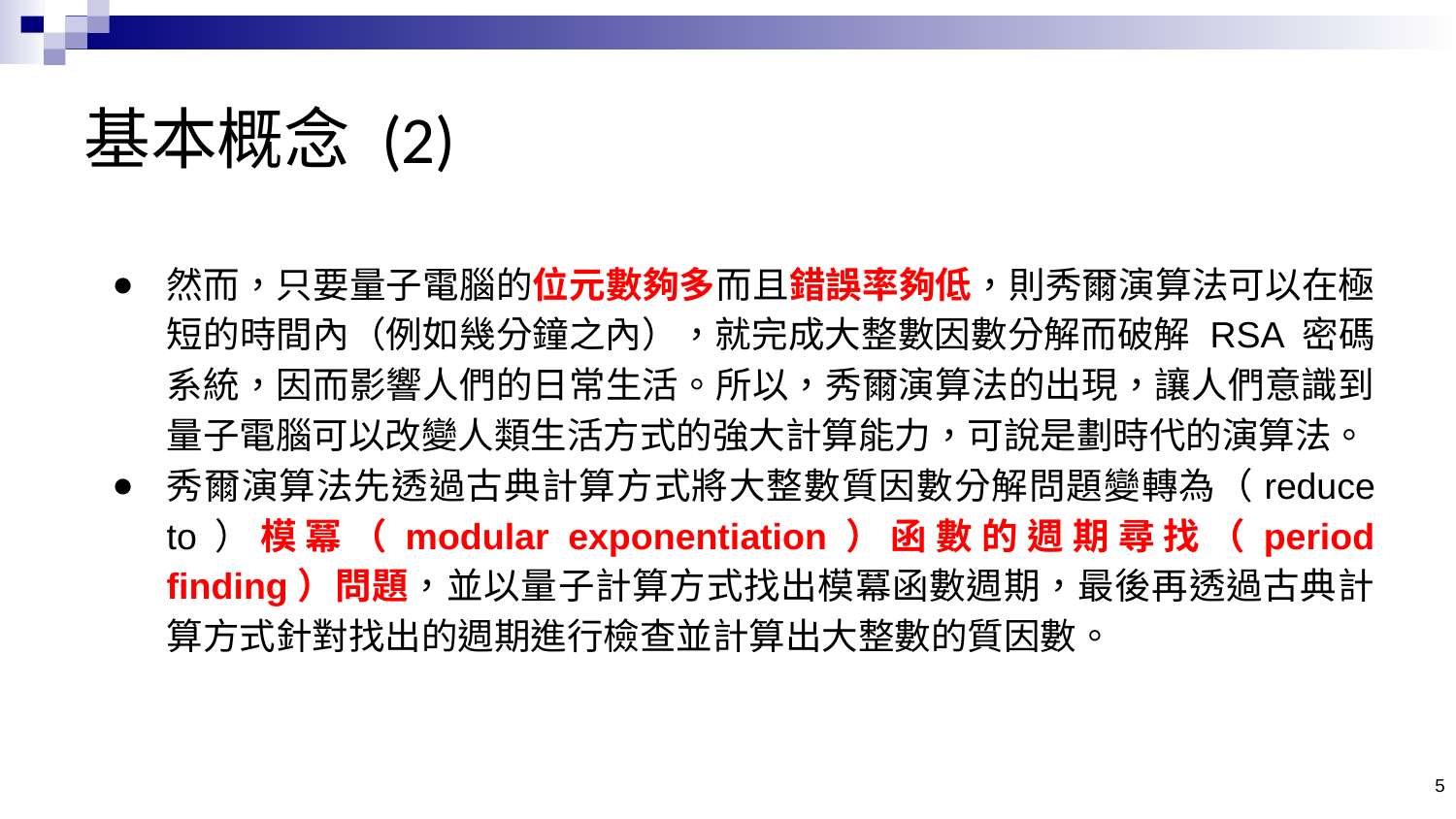

# 基本概念 (2)
然而，只要量子電腦的位元數夠多而且錯誤率夠低，則秀爾演算法可以在極短的時間內（例如幾分鐘之內），就完成大整數因數分解而破解 RSA 密碼系統，因而影響人們的日常生活。所以，秀爾演算法的出現，讓人們意識到量子電腦可以改變人類生活方式的強大計算能力，可說是劃時代的演算法。
秀爾演算法先透過古典計算方式將大整數質因數分解問題變轉為（reduce to）模冪（modular exponentiation）函數的週期尋找（period finding）問題，並以量子計算方式找出模冪函數週期，最後再透過古典計算方式針對找出的週期進行檢查並計算出大整數的質因數。

5